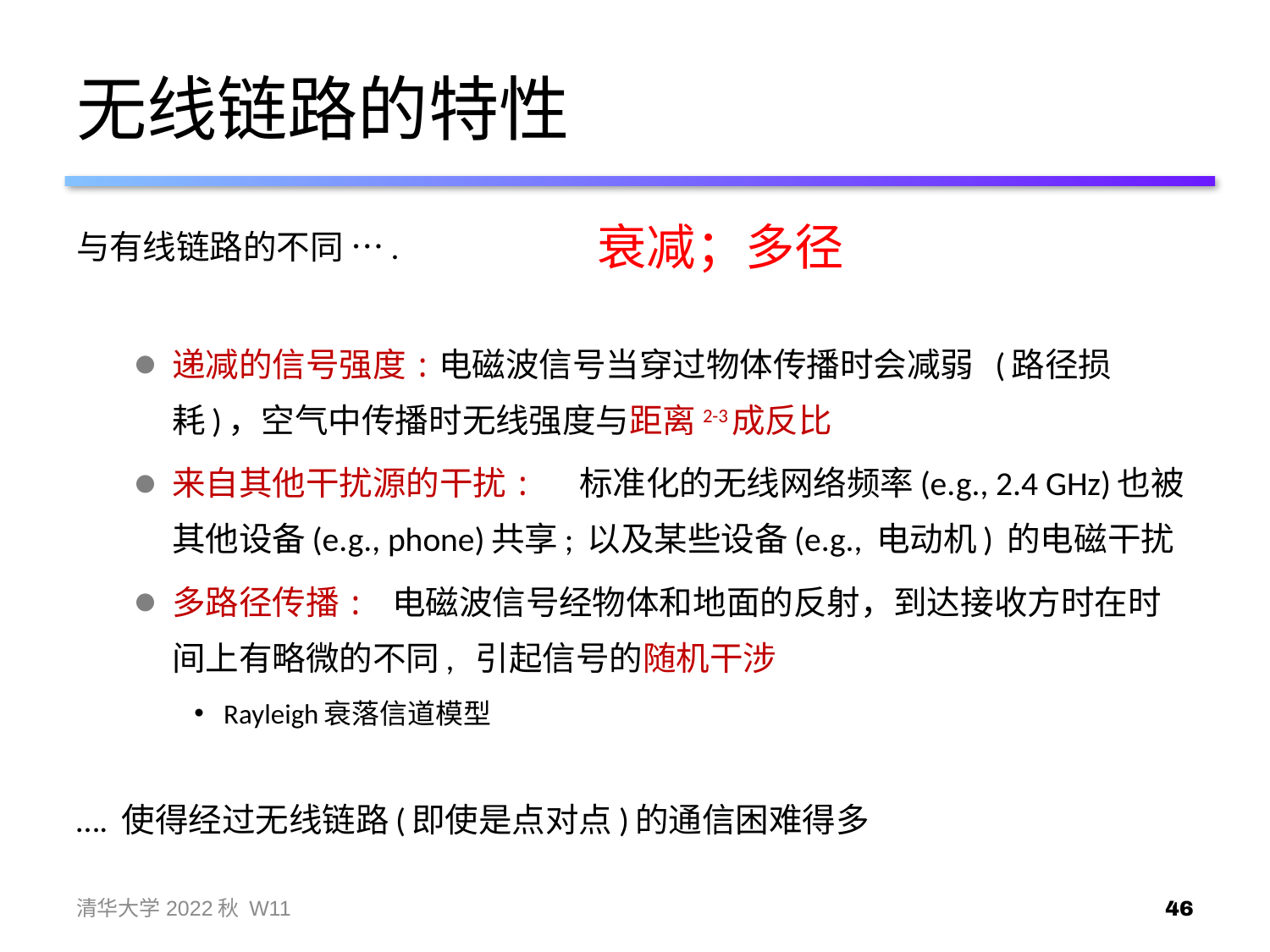

# 无线链路的特性
衰减；多径
与有线链路的不同 ….

递减的信号强度:电磁波信号当穿过物体传播时会减弱  (路径损耗)，空气中传播时无线强度与距离2-3成反比
来自其他干扰源的干扰:  标准化的无线网络频率(e.g., 2.4 GHz)也被其他设备(e.g., phone)共享; 以及某些设备(e.g., 电动机) 的电磁干扰
多路径传播: 电磁波信号经物体和地面的反射，到达接收方时在时间上有略微的不同,  引起信号的随机干涉
Rayleigh衰落信道模型

…. 使得经过无线链路(即使是点对点)的通信困难得多
清华大学2022秋 W11
46